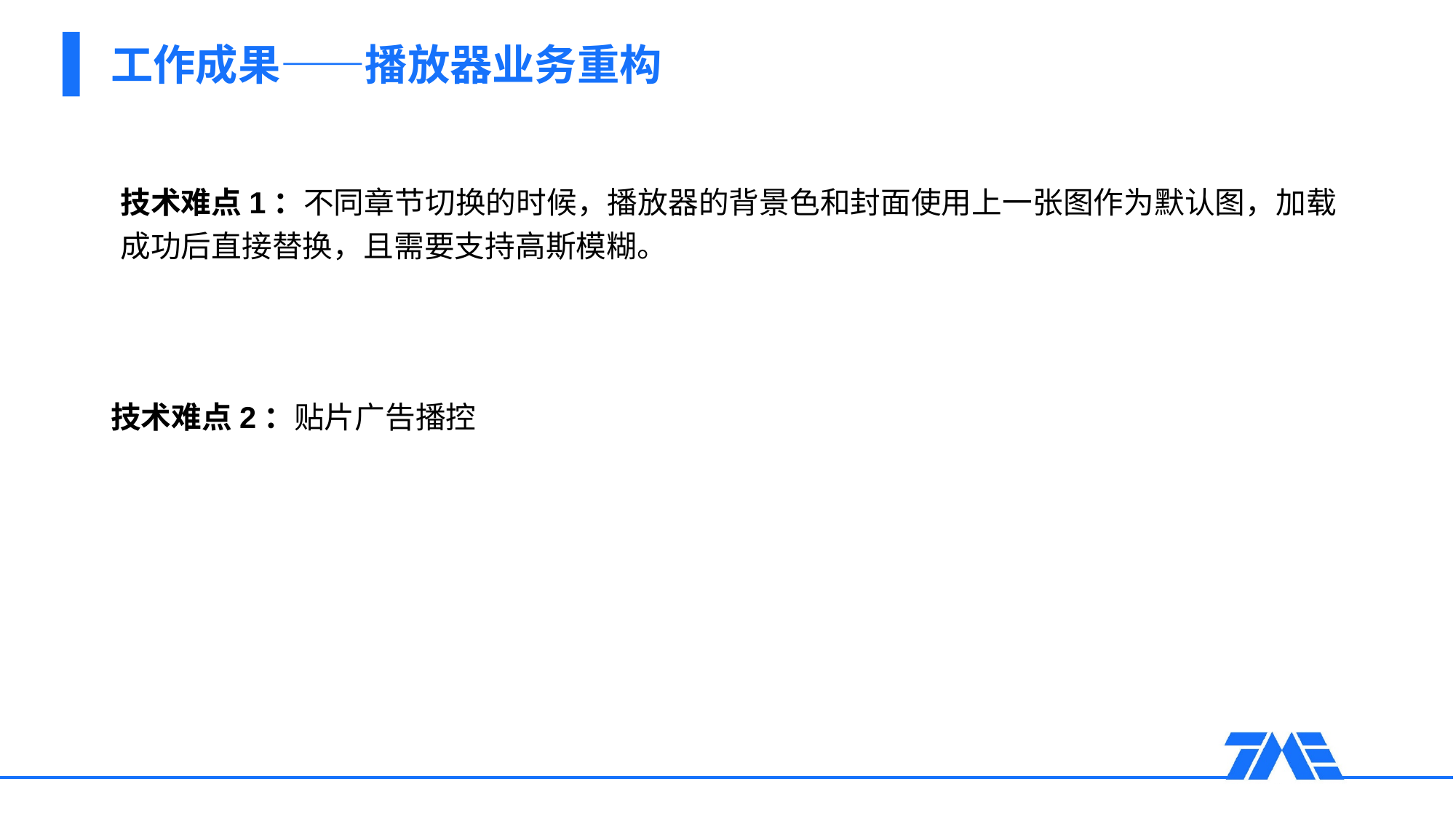

# 工作成果——播放器业务重构
技术难点1：不同章节切换的时候，播放器的背景色和封面使用上一张图作为默认图，加载成功后直接替换，且需要支持高斯模糊。
技术难点2：贴片广告播控